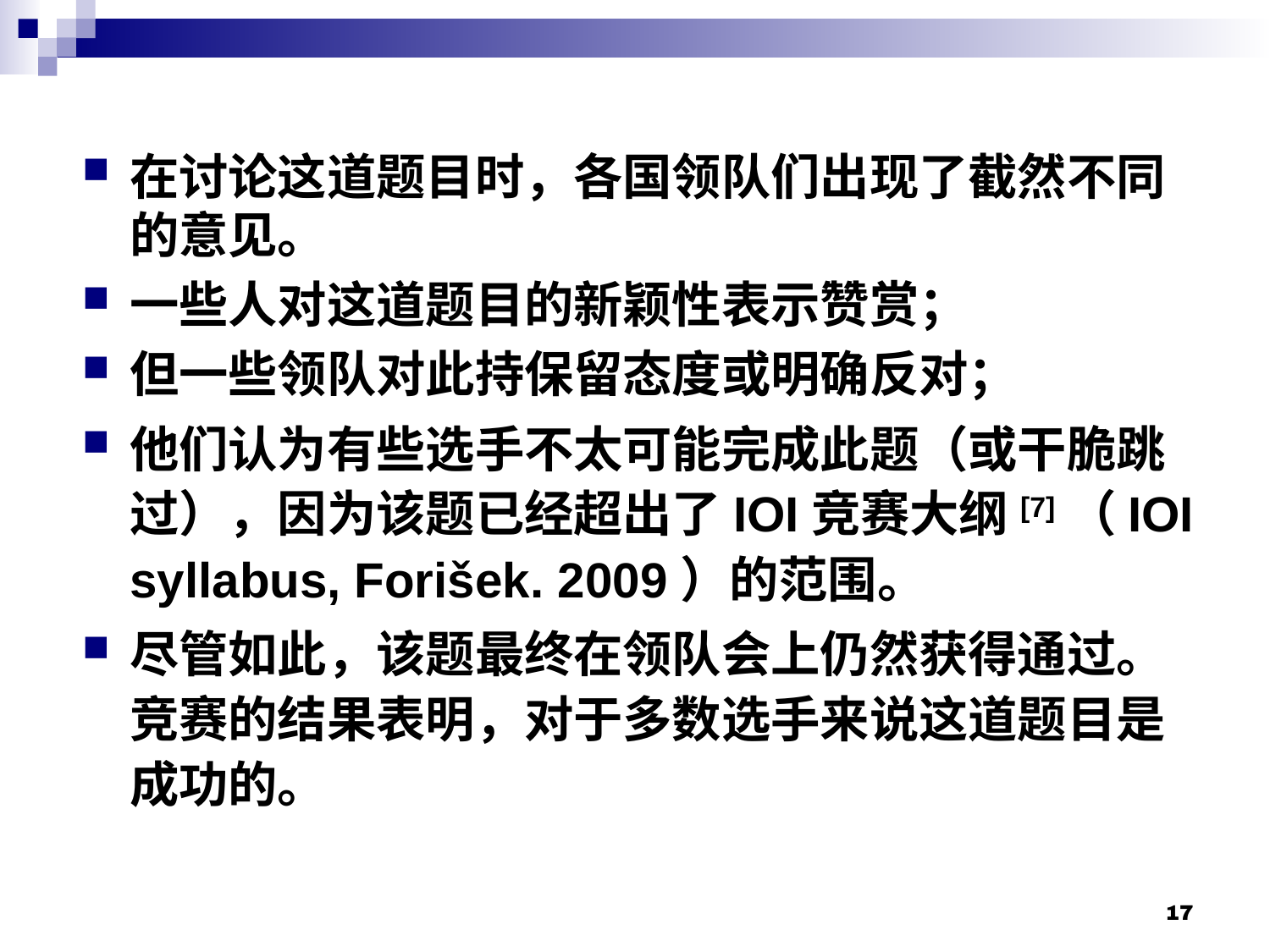

#
在讨论这道题目时，各国领队们出现了截然不同的意见。
一些人对这道题目的新颖性表示赞赏；
但一些领队对此持保留态度或明确反对；
他们认为有些选手不太可能完成此题（或干脆跳过），因为该题已经超出了IOI竞赛大纲[7]（IOI syllabus, Forišek. 2009）的范围。
尽管如此，该题最终在领队会上仍然获得通过。竞赛的结果表明，对于多数选手来说这道题目是成功的。
17